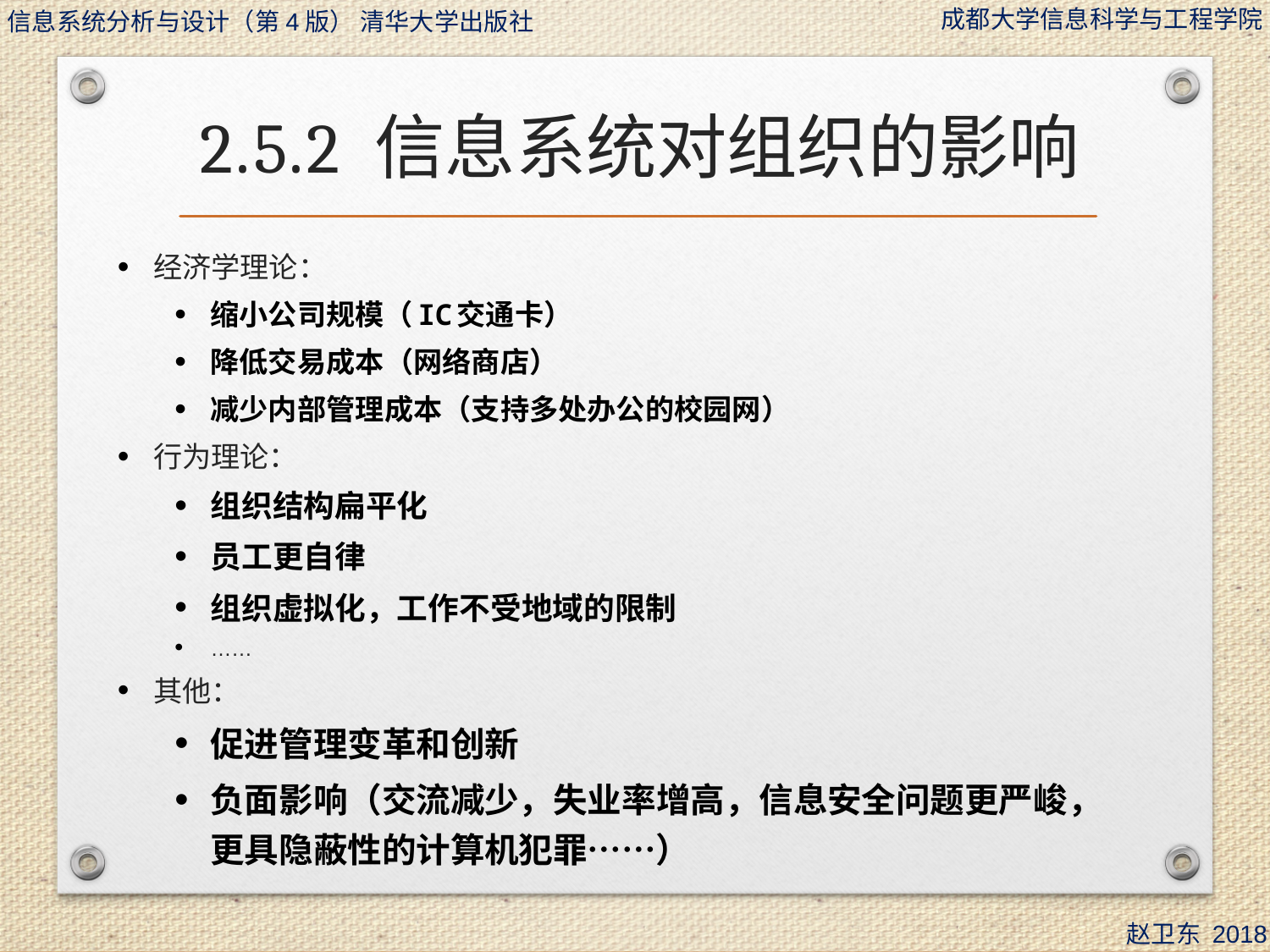

# 2.5.2 信息系统对组织的影响
经济学理论：
缩小公司规模（IC交通卡）
降低交易成本（网络商店）
减少内部管理成本（支持多处办公的校园网）
行为理论：
组织结构扁平化
员工更自律
组织虚拟化，工作不受地域的限制
……
其他：
促进管理变革和创新
负面影响（交流减少，失业率增高，信息安全问题更严峻，更具隐蔽性的计算机犯罪……）